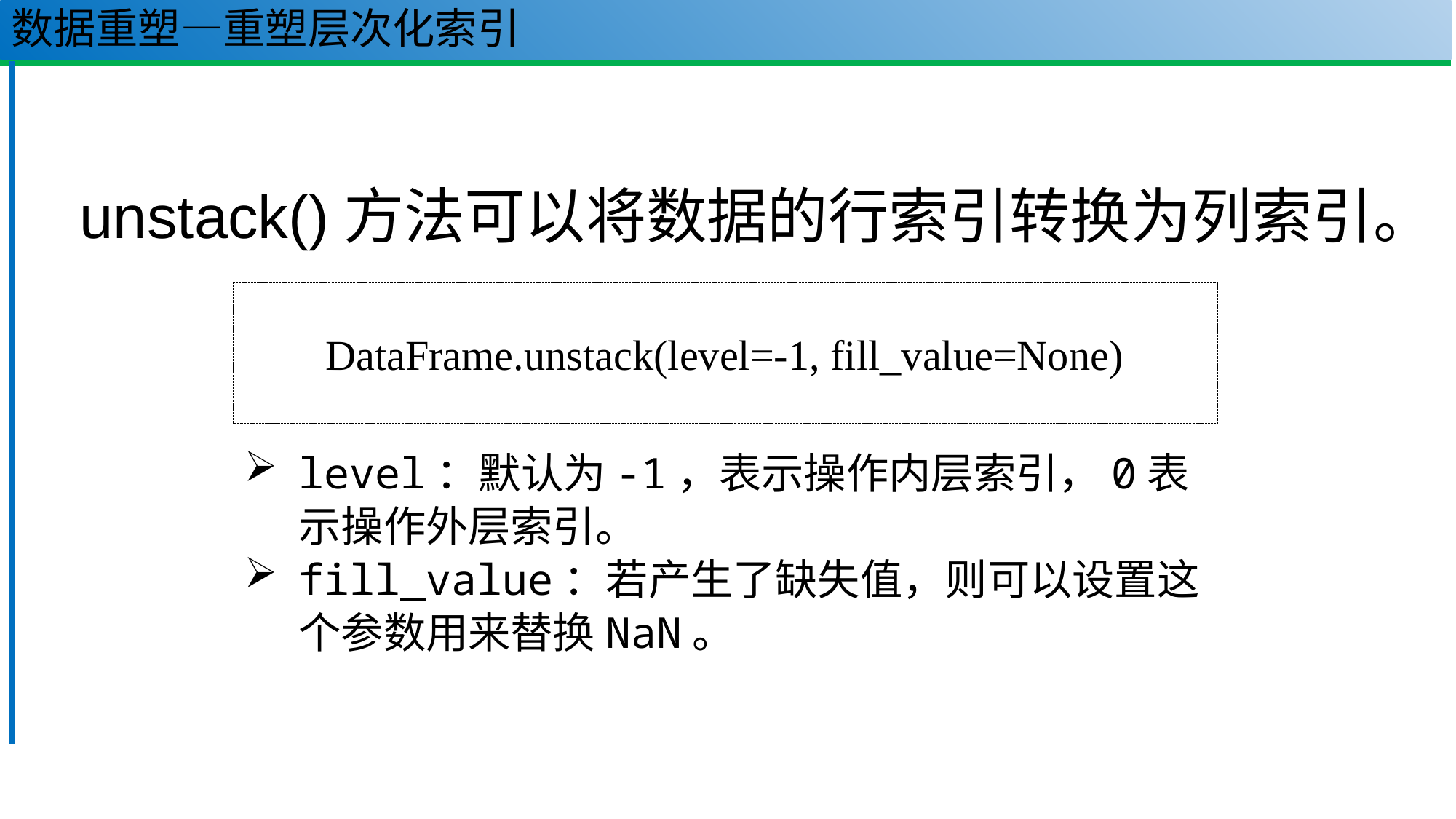

# 数据重塑—重塑层次化索引
unstack()方法可以将数据的行索引转换为列索引。

DataFrame.unstack(level=-1, fill_value=None)
level：默认为-1，表示操作内层索引，0表示操作外层索引。
fill_value：若产生了缺失值，则可以设置这个参数用来替换NaN。